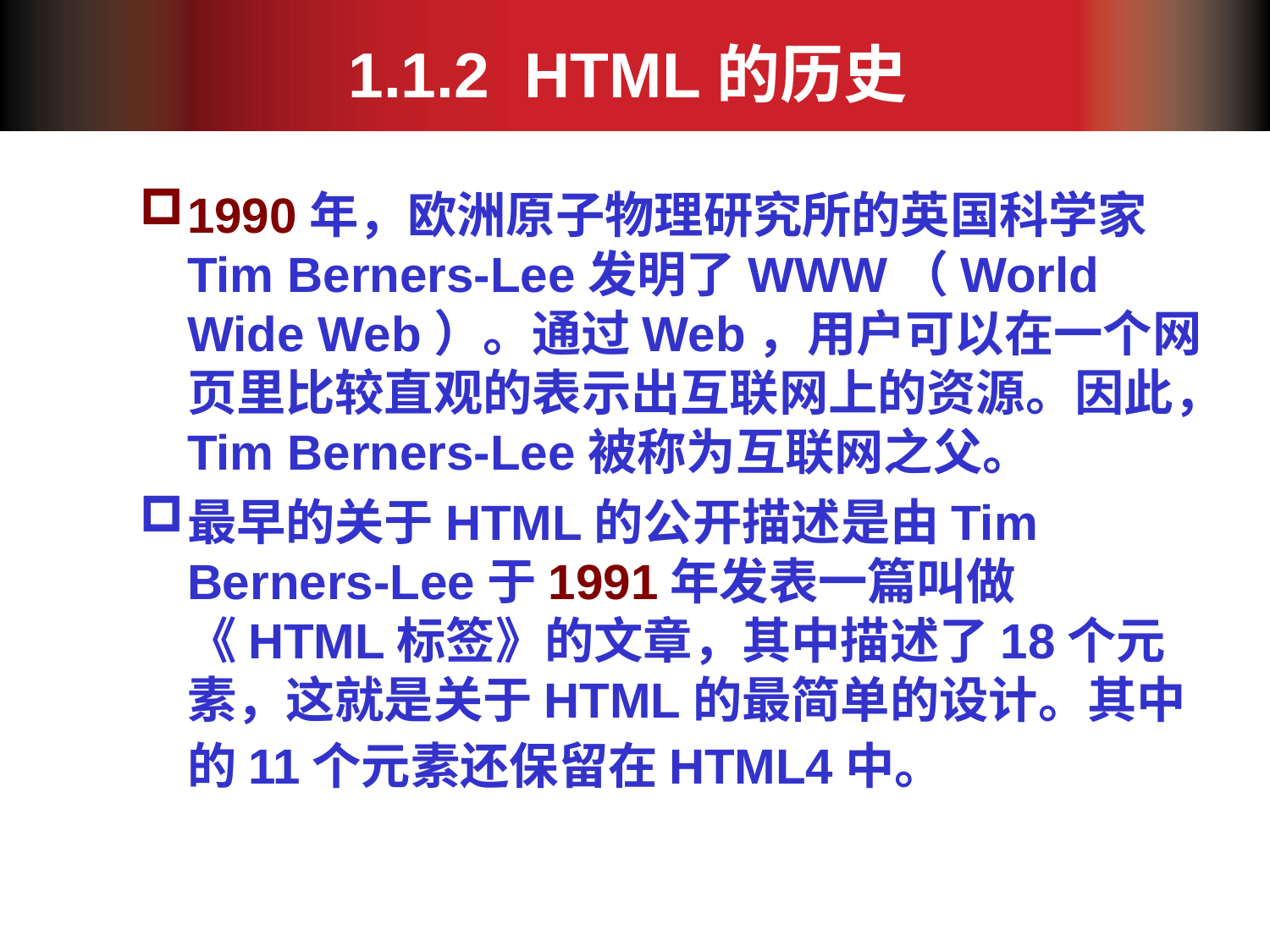

# 1.1.2  HTML的历史
1990年，欧洲原子物理研究所的英国科学家Tim Berners-Lee发明了WWW（World Wide Web）。通过Web，用户可以在一个网页里比较直观的表示出互联网上的资源。因此，Tim Berners-Lee被称为互联网之父。
最早的关于HTML的公开描述是由Tim Berners-Lee于1991年发表一篇叫做《HTML标签》的文章，其中描述了18个元素，这就是关于HTML的最简单的设计。其中的11个元素还保留在HTML4中。